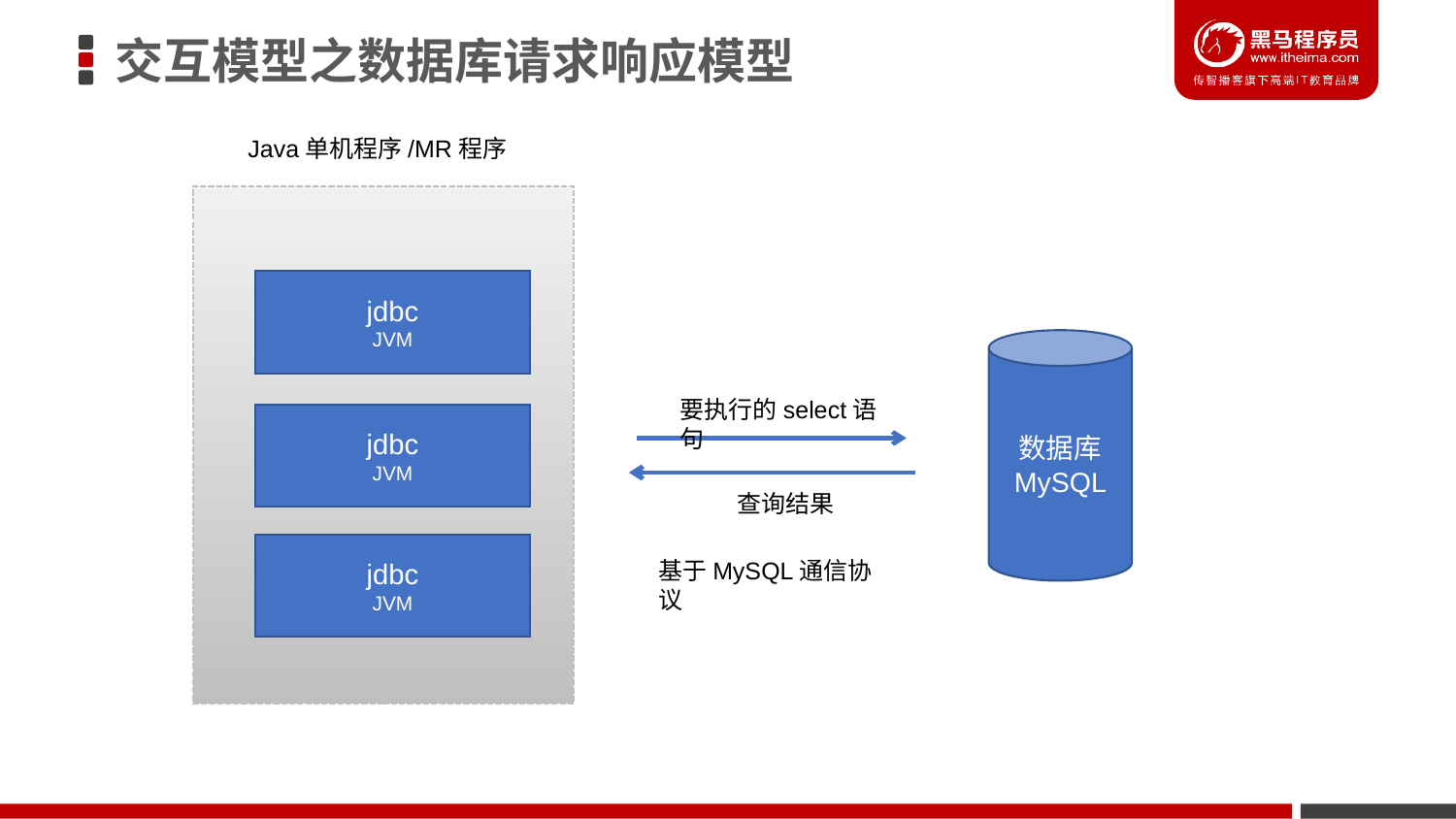

# 交互模型之数据库请求响应模型
Java单机程序/MR程序

jdbc
JVM
数据库
MySQL
要执行的select语句
jdbc
JVM
查询结果
jdbc
JVM
基于MySQL通信协议